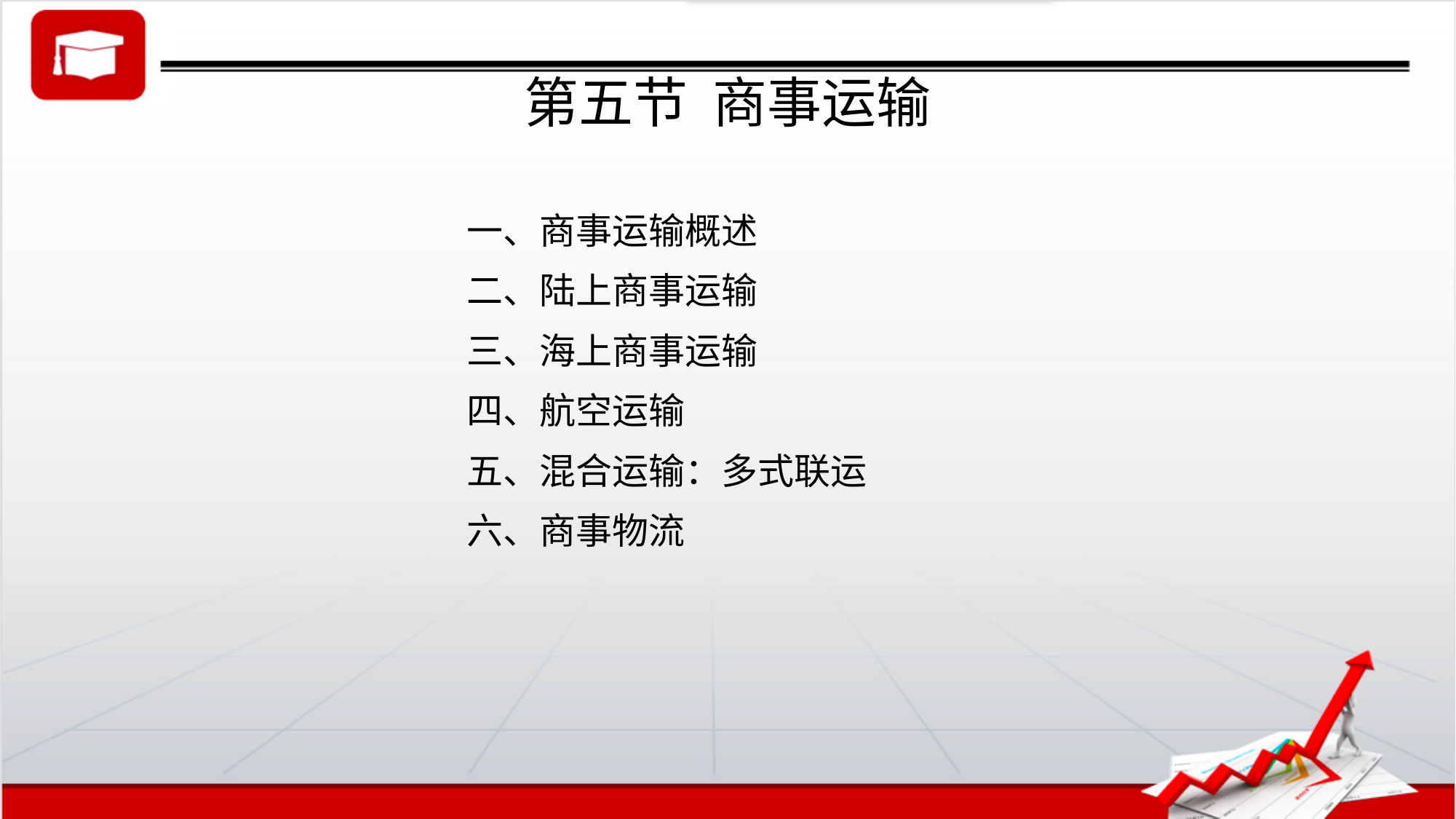

# 第五节  商事运输
一、商事运输概述
二、陆上商事运输
三、海上商事运输
四、航空运输
五、混合运输：多式联运
六、商事物流